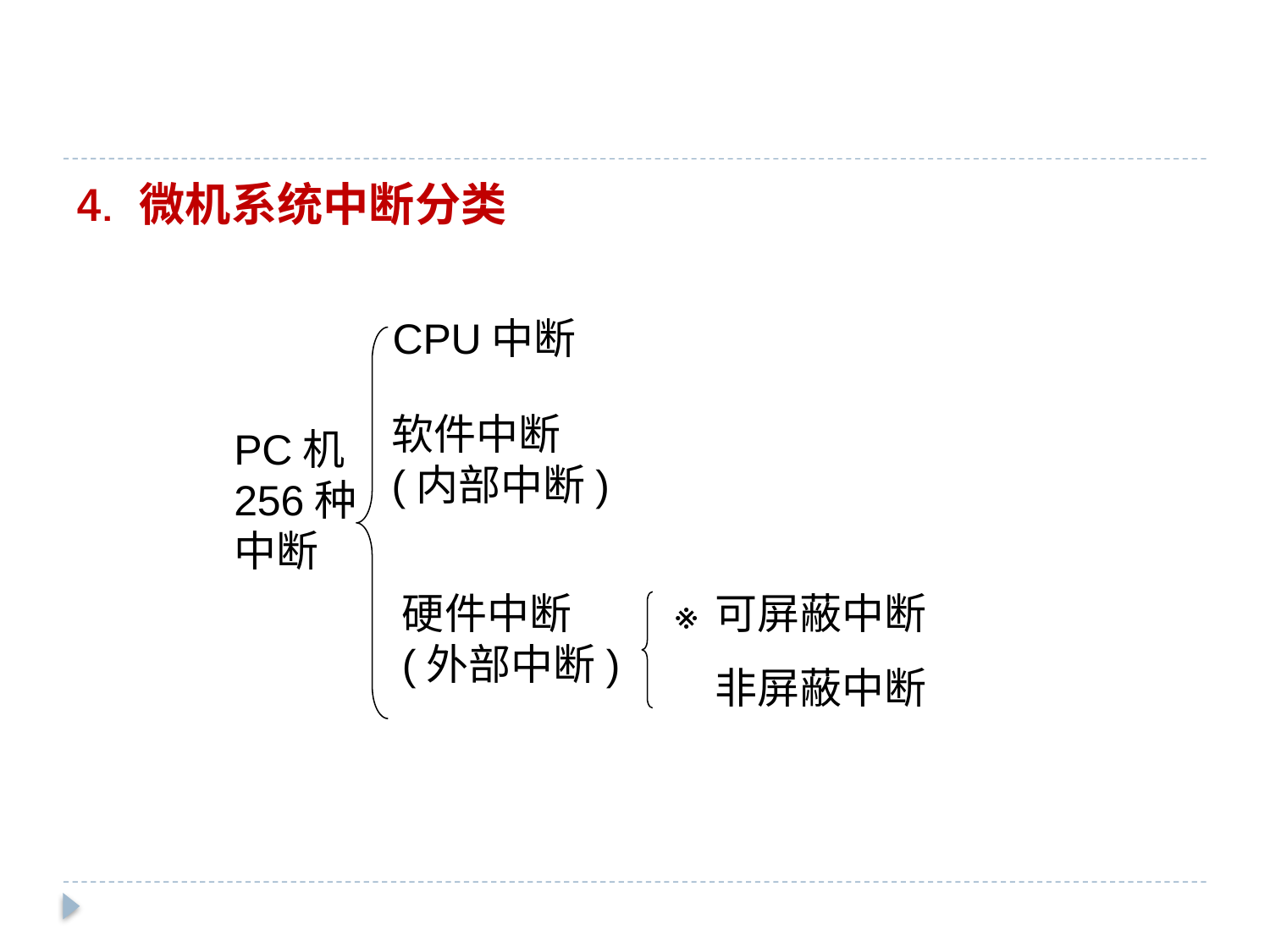

#
4. 微机系统中断分类

CPU中断

软件中断
(内部中断)
PC机
256种
中断
硬件中断
(外部中断)
※
可屏蔽中断

非屏蔽中断